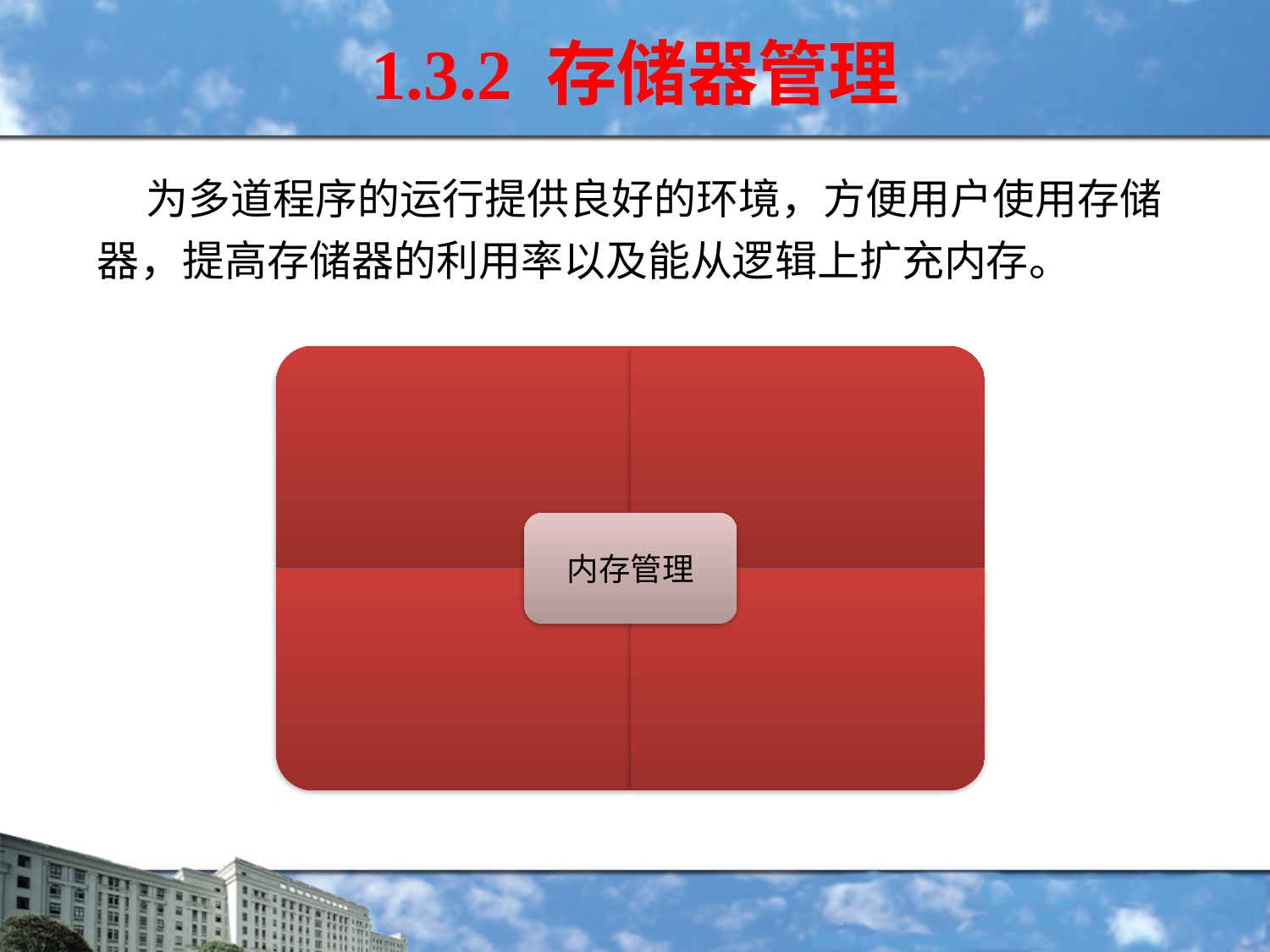

# 1.3.2 存储器管理
    为多道程序的运行提供良好的环境，方便用户使用存储器，提高存储器的利用率以及能从逻辑上扩充内存。
内存管理
映射
Mapping
扩展
Extension